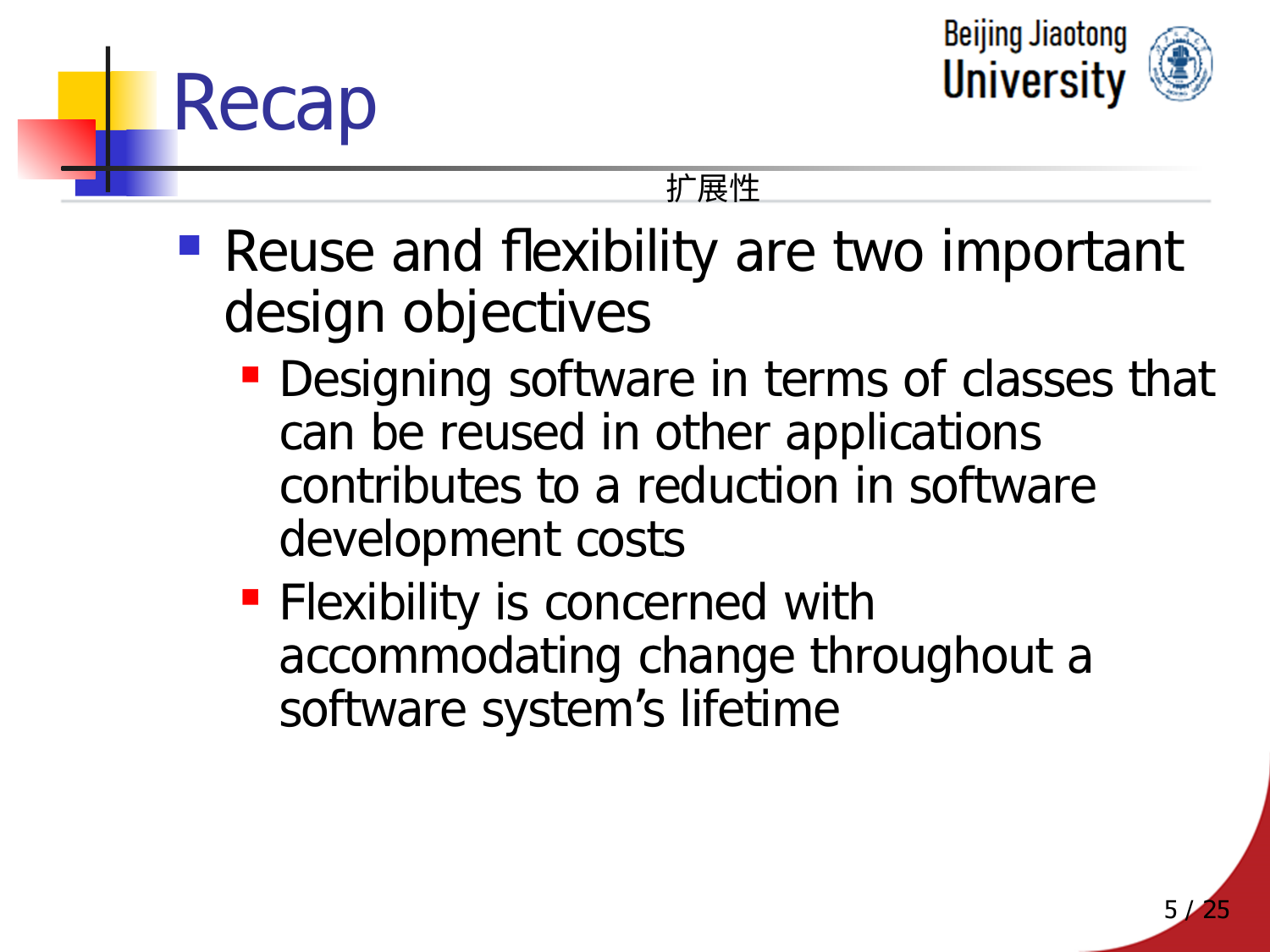

# Recap
扩展性
Reuse and flexibility are two important design objectives
Designing software in terms of classes that can be reused in other applications contributes to a reduction in software development costs
Flexibility is concerned with accommodating change throughout a software system’s lifetime
5